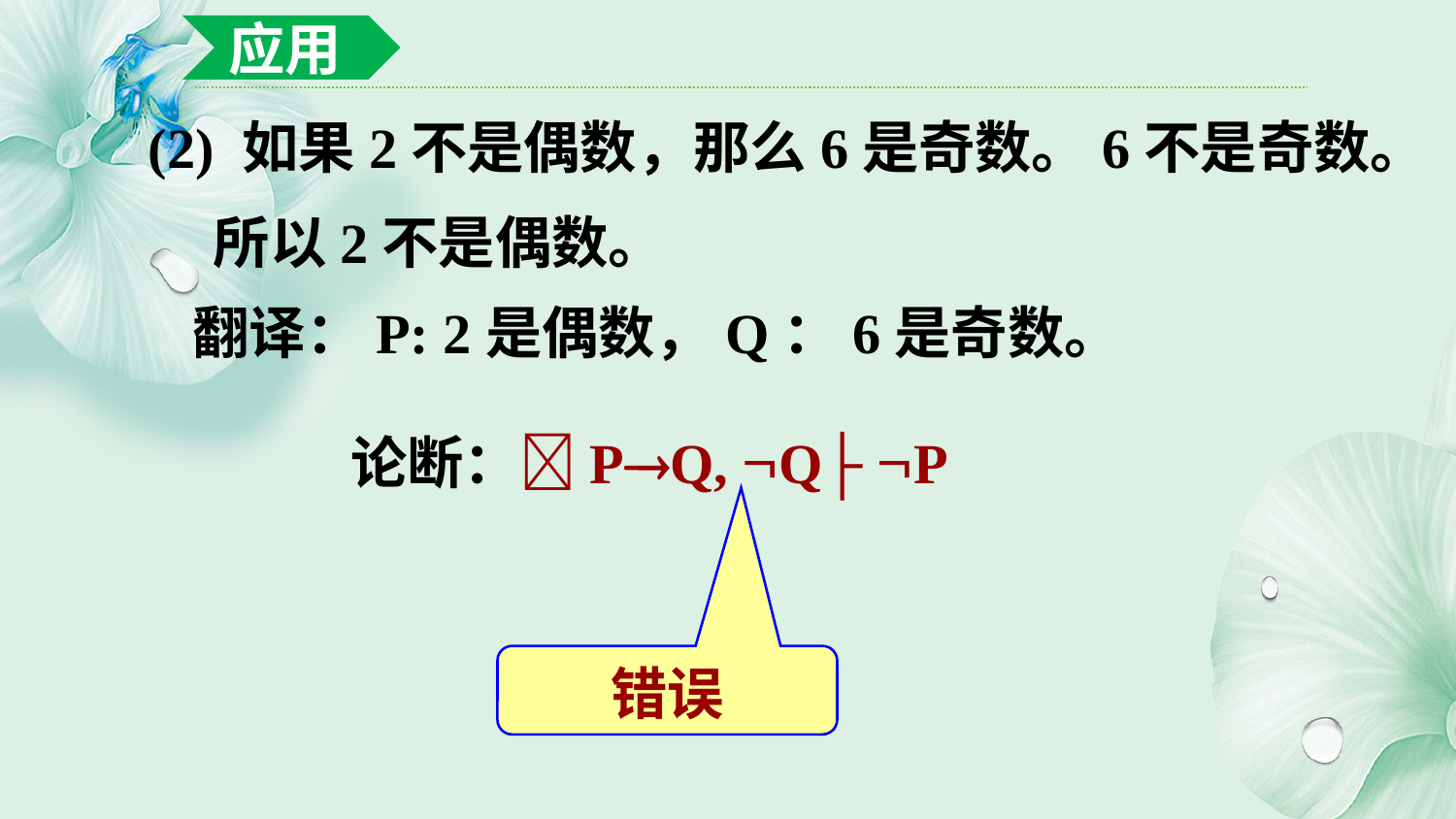

应用
(2) 如果2不是偶数，那么6是奇数。6不是奇数。
    所以2不是偶数。
翻译：P: 2是偶数，Q：6是奇数。
论断：¬P→Q, ¬Q├ ¬P
错误